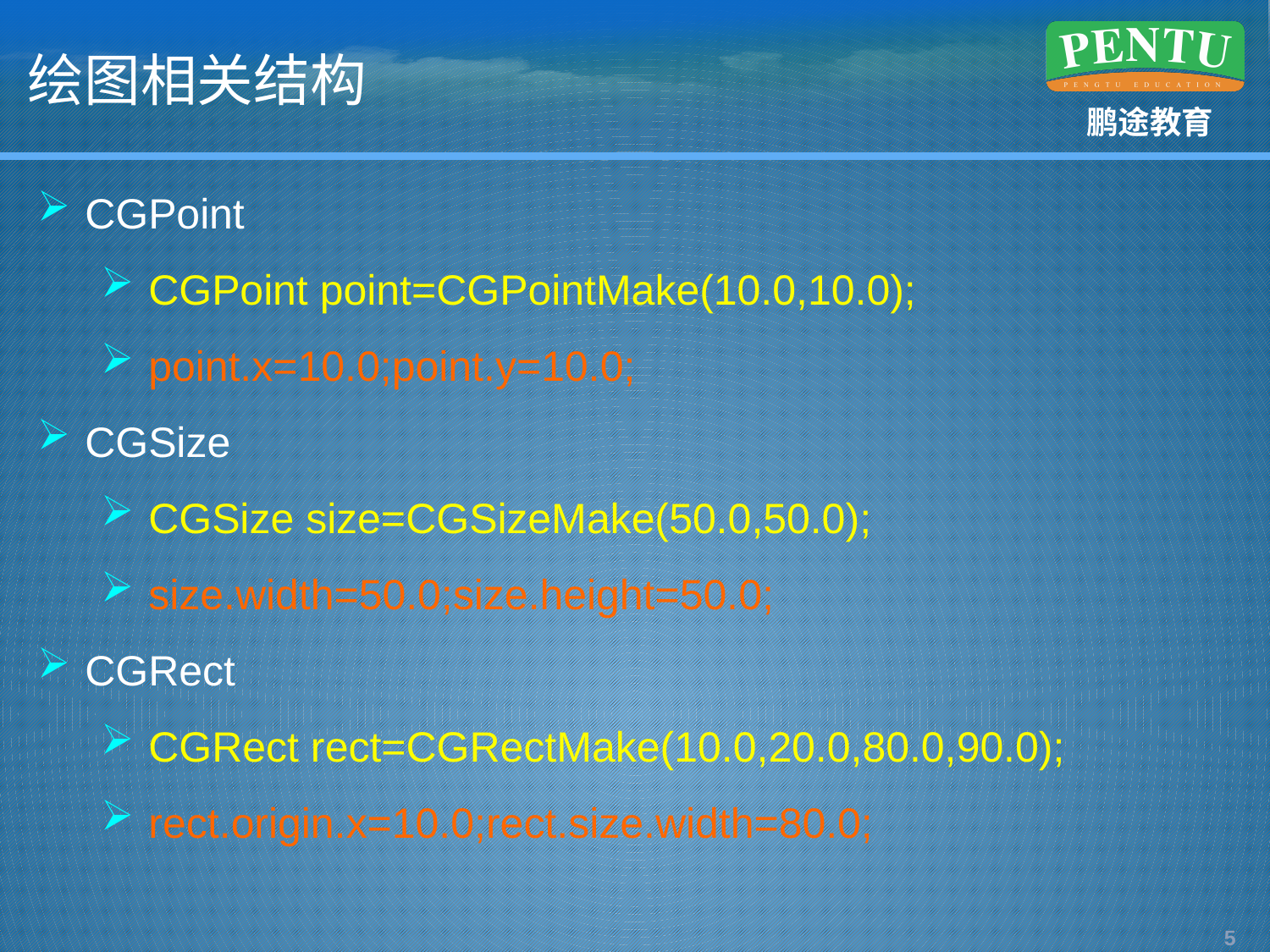

# 绘图相关结构
CGPoint
CGPoint point=CGPointMake(10.0,10.0);
point.x=10.0;point.y=10.0;
CGSize
CGSize size=CGSizeMake(50.0,50.0);
size.width=50.0;size.height=50.0;
CGRect
CGRect rect=CGRectMake(10.0,20.0,80.0,90.0);
rect.origin.x=10.0;rect.size.width=80.0;
5